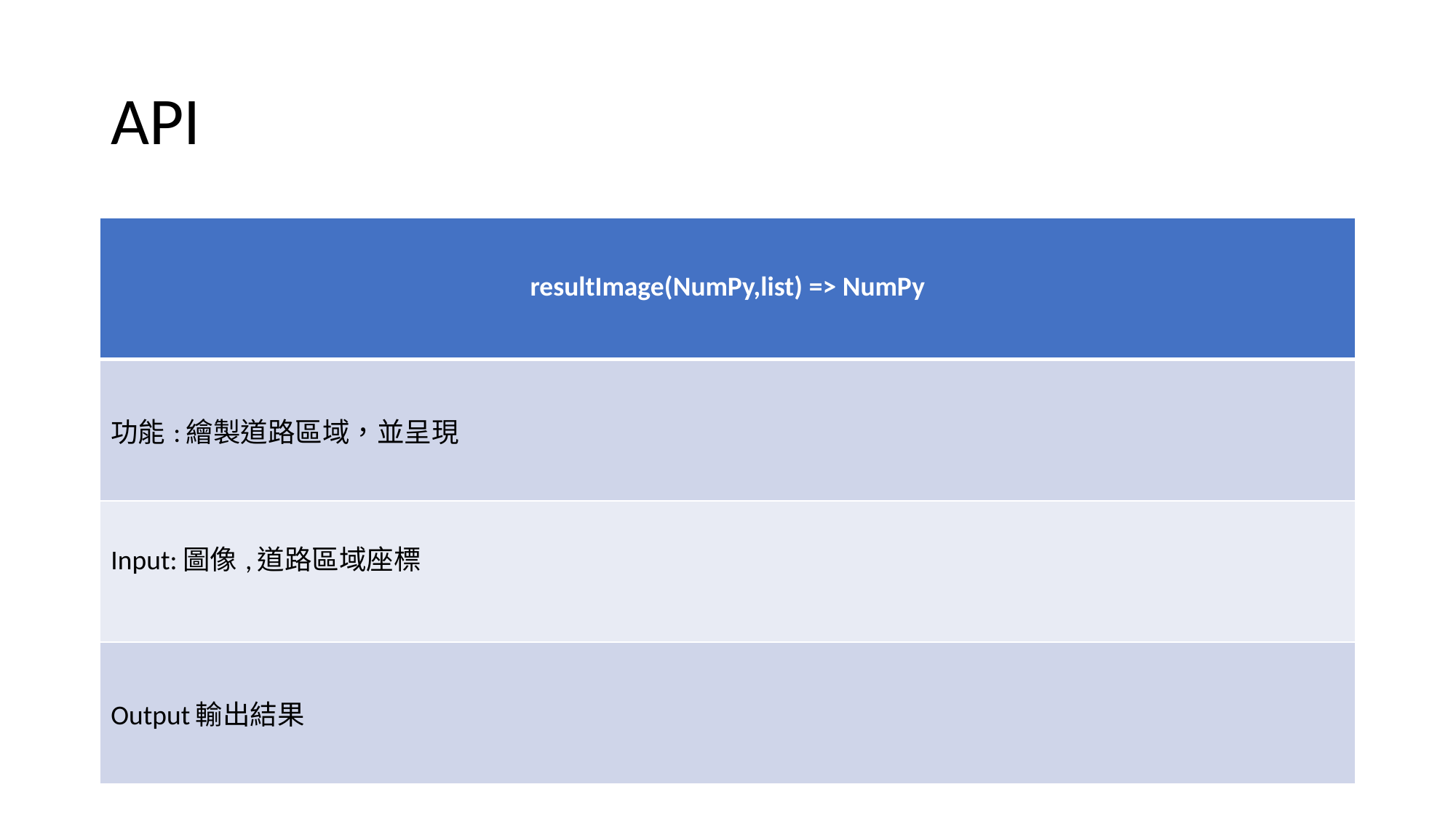

# API
| resultImage(NumPy,list) => NumPy |
| --- |
| 功能:繪製道路區域，並呈現 |
| Input:圖像,道路區域座標 |
| Output輸出結果 |